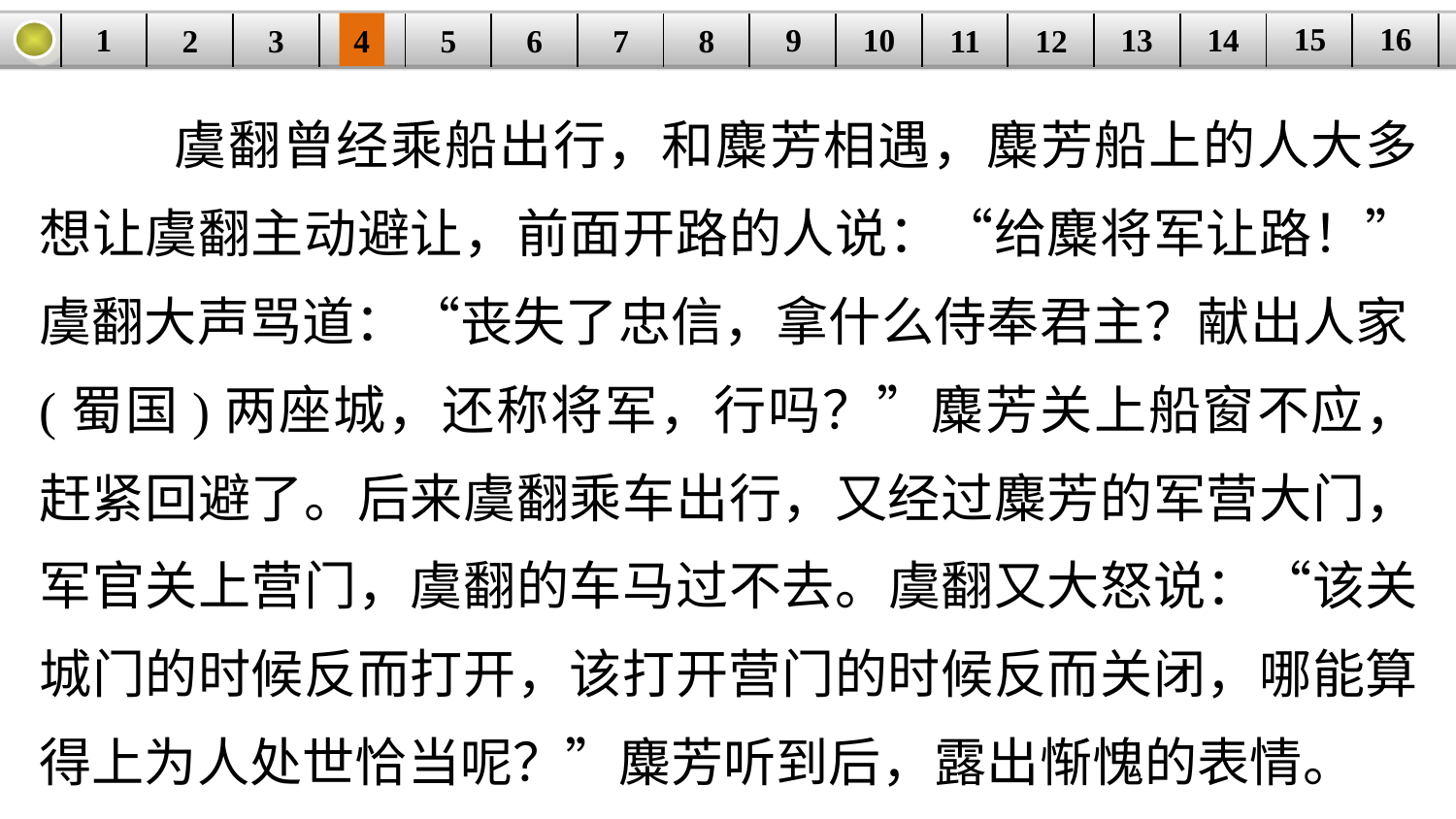

16

15
14
9
10
1
13
3
4
5
6
8
11
2
12
|  |  |  |  |  |  |  |  |  |  |  |  |  |  |  |  |
| --- | --- | --- | --- | --- | --- | --- | --- | --- | --- | --- | --- | --- | --- | --- | --- |
7

         虞翻曾经乘船出行，和麋芳相遇，麋芳船上的人大多想让虞翻主动避让，前面开路的人说：“给麋将军让路！”虞翻大声骂道：“丧失了忠信，拿什么侍奉君主？献出人家(蜀国)两座城，还称将军，行吗？”麋芳关上船窗不应，赶紧回避了。后来虞翻乘车出行，又经过麋芳的军营大门，军官关上营门，虞翻的车马过不去。虞翻又大怒说：“该关城门的时候反而打开，该打开营门的时候反而关闭，哪能算得上为人处世恰当呢？”麋芳听到后，露出惭愧的表情。